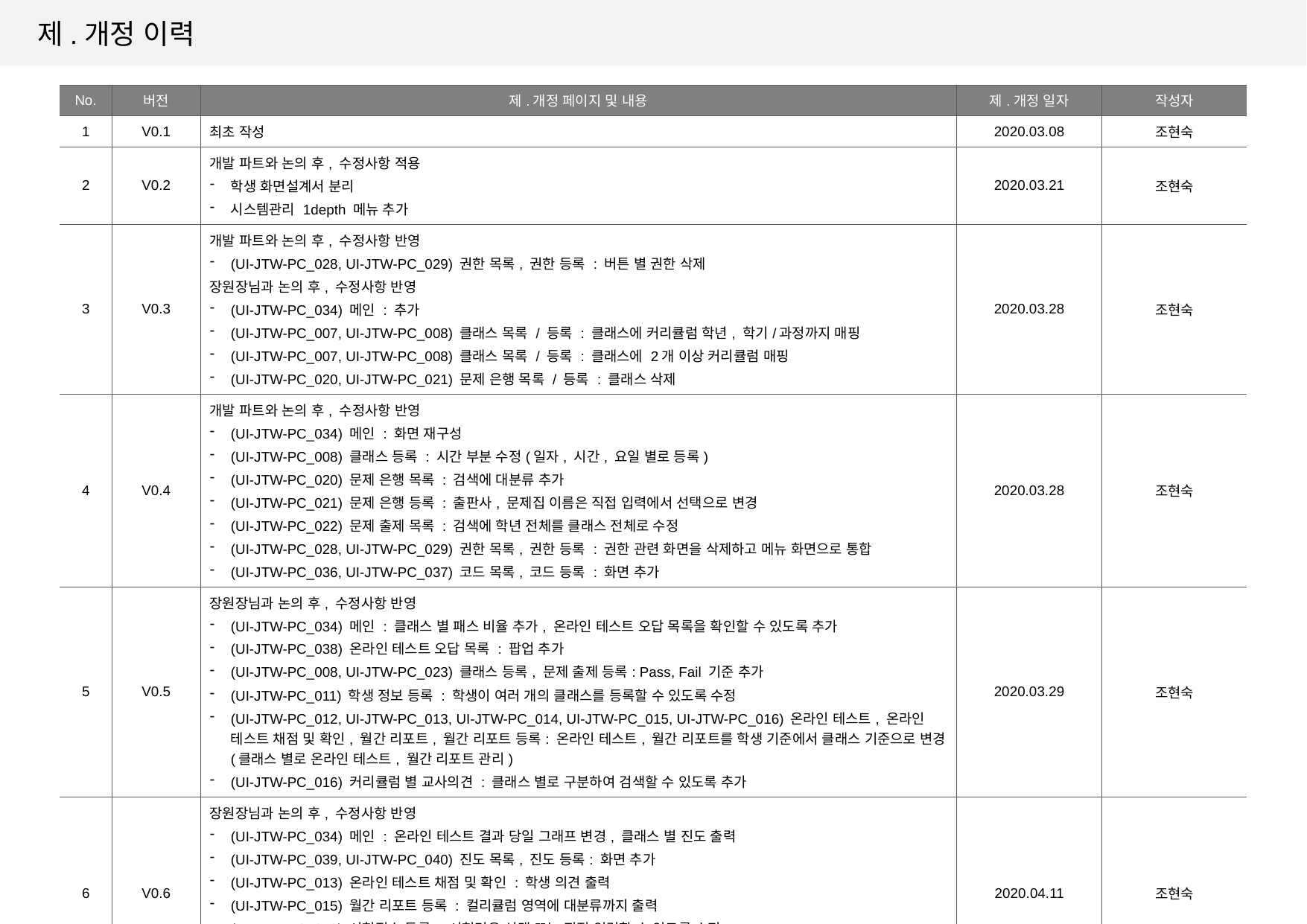

# 제.개정 이력
| No. | 버전 | 제.개정 페이지 및 내용 | 제.개정 일자 | 작성자 |
| --- | --- | --- | --- | --- |
| 1 | V0.1 | 최초 작성 | 2020.03.08 | 조현숙 |
| 2 | V0.2 | 개발 파트와 논의 후, 수정사항 적용 학생 화면설계서 분리 시스템관리 1depth 메뉴 추가 | 2020.03.21 | 조현숙 |
| 3 | V0.3 | 개발 파트와 논의 후, 수정사항 반영 (UI-JTW-PC\_028, UI-JTW-PC\_029) 권한 목록, 권한 등록 : 버튼 별 권한 삭제 장원장님과 논의 후, 수정사항 반영 (UI-JTW-PC\_034) 메인 : 추가 (UI-JTW-PC\_007, UI-JTW-PC\_008) 클래스 목록 / 등록 : 클래스에 커리큘럼 학년, 학기/과정까지 매핑 (UI-JTW-PC\_007, UI-JTW-PC\_008) 클래스 목록 / 등록 : 클래스에 2개 이상 커리큘럼 매핑 (UI-JTW-PC\_020, UI-JTW-PC\_021) 문제 은행 목록 / 등록 : 클래스 삭제 | 2020.03.28 | 조현숙 |
| 4 | V0.4 | 개발 파트와 논의 후, 수정사항 반영 (UI-JTW-PC\_034) 메인 : 화면 재구성 (UI-JTW-PC\_008) 클래스 등록 : 시간 부분 수정(일자, 시간, 요일 별로 등록) (UI-JTW-PC\_020) 문제 은행 목록 : 검색에 대분류 추가 (UI-JTW-PC\_021) 문제 은행 등록 : 출판사, 문제집 이름은 직접 입력에서 선택으로 변경 (UI-JTW-PC\_022) 문제 출제 목록 : 검색에 학년 전체를 클래스 전체로 수정 (UI-JTW-PC\_028, UI-JTW-PC\_029) 권한 목록, 권한 등록 : 권한 관련 화면을 삭제하고 메뉴 화면으로 통합 (UI-JTW-PC\_036, UI-JTW-PC\_037) 코드 목록, 코드 등록 : 화면 추가 | 2020.03.28 | 조현숙 |
| 5 | V0.5 | 장원장님과 논의 후, 수정사항 반영 (UI-JTW-PC\_034) 메인 : 클래스 별 패스 비율 추가, 온라인 테스트 오답 목록을 확인할 수 있도록 추가 (UI-JTW-PC\_038) 온라인 테스트 오답 목록 : 팝업 추가 (UI-JTW-PC\_008, UI-JTW-PC\_023) 클래스 등록, 문제 출제 등록: Pass, Fail 기준 추가 (UI-JTW-PC\_011) 학생 정보 등록 : 학생이 여러 개의 클래스를 등록할 수 있도록 수정 (UI-JTW-PC\_012, UI-JTW-PC\_013, UI-JTW-PC\_014, UI-JTW-PC\_015, UI-JTW-PC\_016) 온라인 테스트, 온라인 테스트 채점 및 확인, 월간 리포트, 월간 리포트 등록: 온라인 테스트, 월간 리포트를 학생 기준에서 클래스 기준으로 변경(클래스 별로 온라인 테스트, 월간 리포트 관리) (UI-JTW-PC\_016) 커리큘럼 별 교사의견 : 클래스 별로 구분하여 검색할 수 있도록 추가 | 2020.03.29 | 조현숙 |
| 6 | V0.6 | 장원장님과 논의 후, 수정사항 반영 (UI-JTW-PC\_034) 메인 : 온라인 테스트 결과 당일 그래프 변경, 클래스 별 진도 출력 (UI-JTW-PC\_039, UI-JTW-PC\_040) 진도 목록, 진도 등록: 화면 추가 (UI-JTW-PC\_013) 온라인 테스트 채점 및 확인 : 학생 의견 출력 (UI-JTW-PC\_015) 월간 리포트 등록 : 컬리큘럼 영역에 대분류까지 출력 (UI-JTW-PC\_019) 시험점수 등록 : 시험명은 선택 또는 직접 입력할 수 있도록 수정 (UI-JTW-PC\_025) 출제 결과 : 학생 의견 출력 (UI-JTW-PC\_036, UI-JTW-PC\_037) 코드 목록, 코드 등록 : 코드 출력 | 2020.04.11 | 조현숙 |